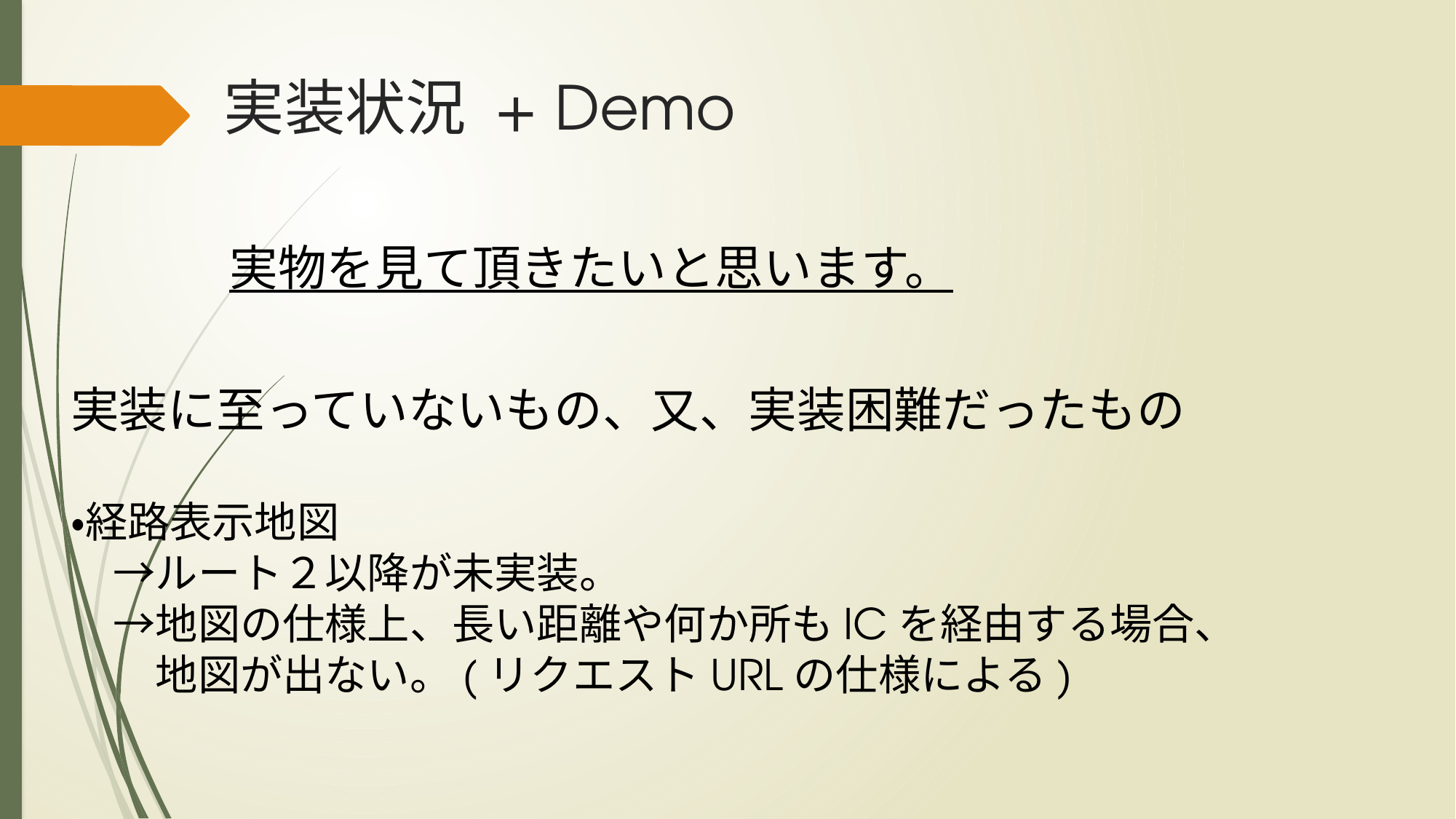

# 実装状況 + Demo
実物を見て頂きたいと思います。
実装に至っていないもの、又、実装困難だったもの

・経路表示地図
　→ルート２以降が未実装。
　→地図の仕様上、長い距離や何か所もICを経由する場合、
　　地図が出ない。(リクエストURLの仕様による)